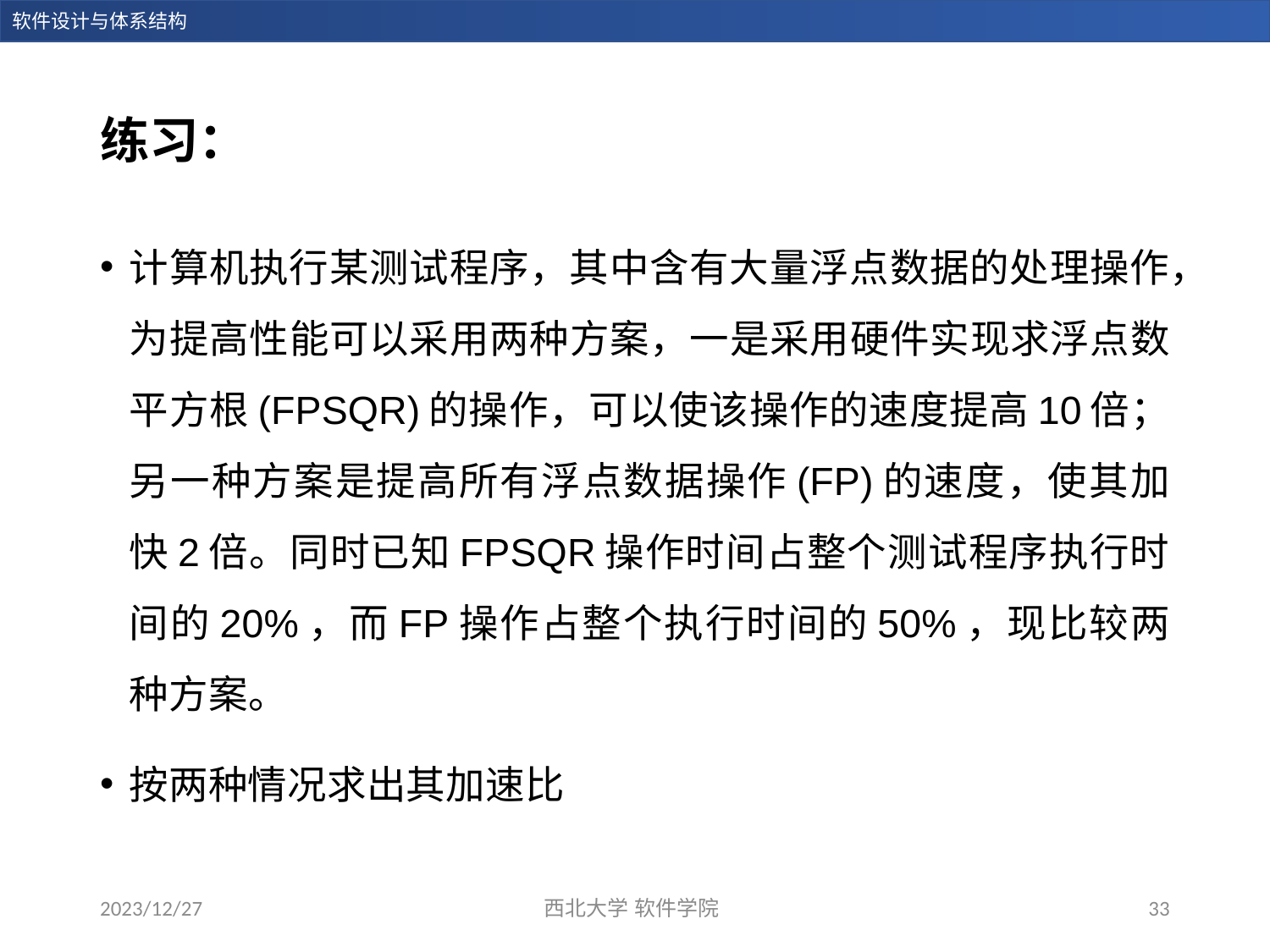

# 练习：
计算机执行某测试程序，其中含有大量浮点数据的处理操作，为提高性能可以采用两种方案，一是采用硬件实现求浮点数平方根(FPSQR)的操作，可以使该操作的速度提高10倍；另一种方案是提高所有浮点数据操作(FP)的速度，使其加快2倍。同时已知FPSQR操作时间占整个测试程序执行时间的20%，而FP操作占整个执行时间的50%，现比较两种方案。
按两种情况求出其加速比

2023/12/27
西北大学 软件学院
33